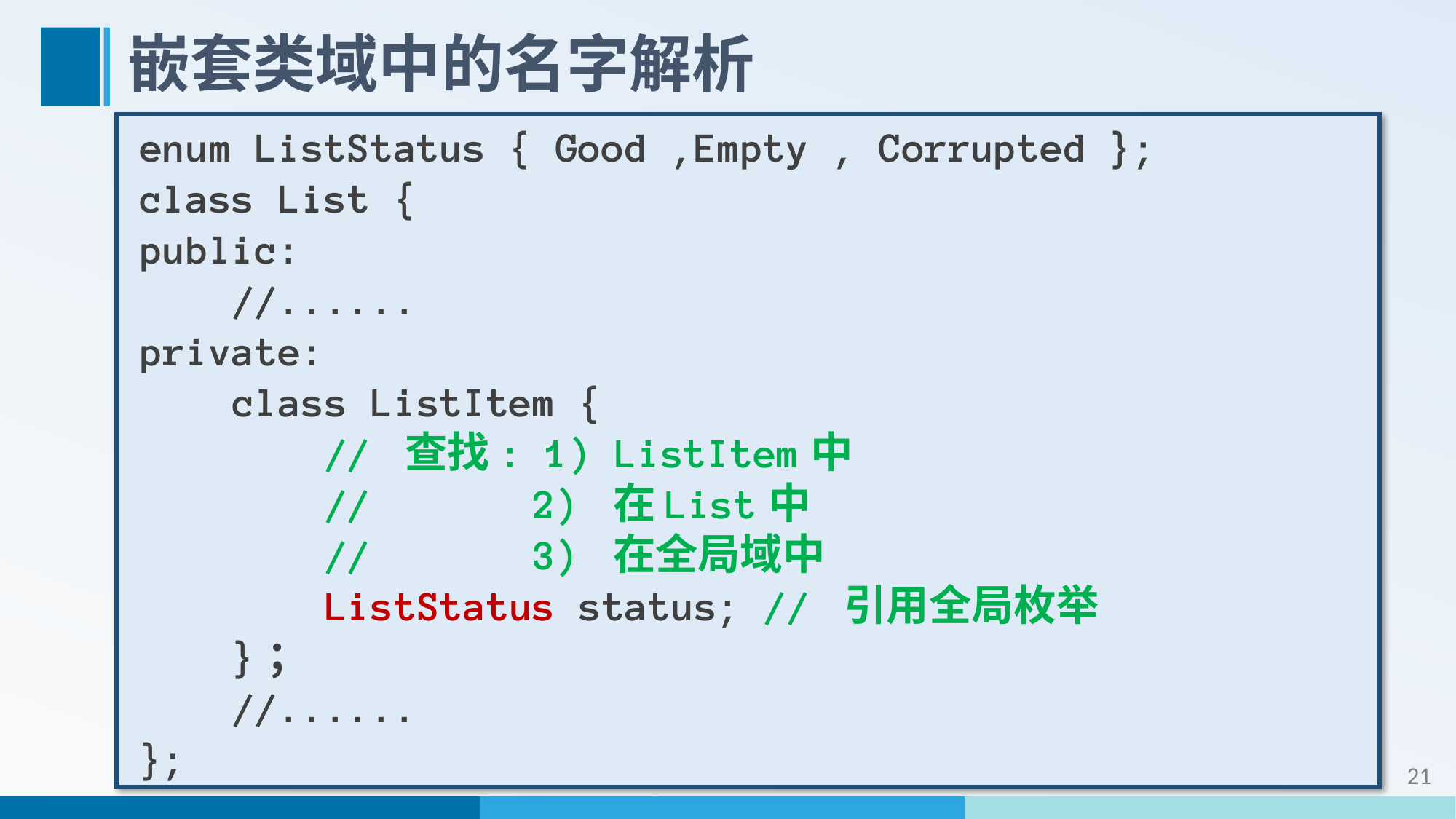

# 嵌套类域中的名字解析
enum ListStatus { Good ,Empty , Corrupted };
class List {
public:
    //......
private:
    class ListItem {
        // 查找: 1) ListItem中
        //       2) 在List中
        //       3) 在全局域中
        ListStatus status; // 引用全局枚举
    }；
    //......
};